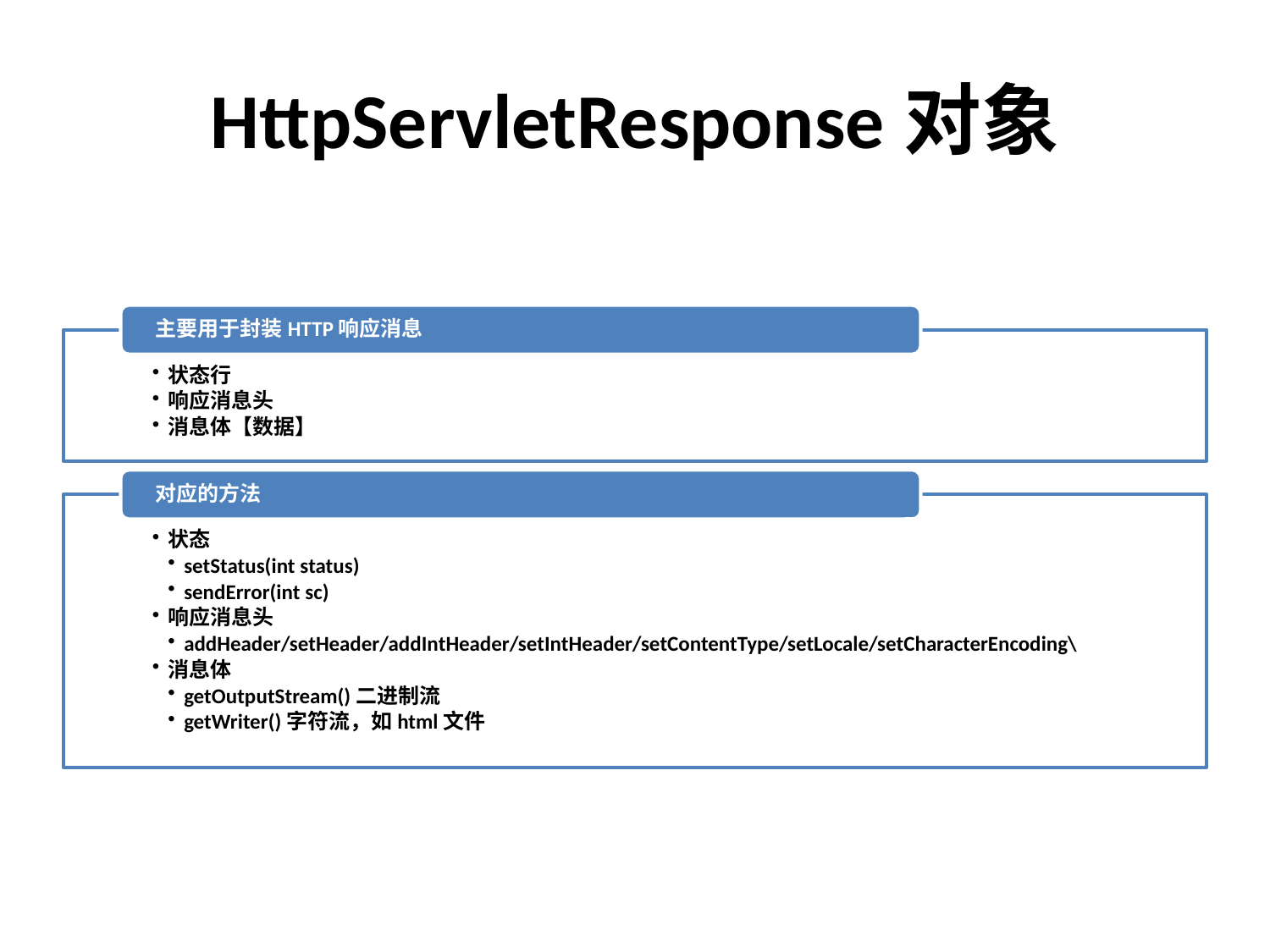

# HttpServletResponse对象
状态行
响应消息头
消息体【数据】
主要用于封装HTTP响应消息
状态
setStatus(int status)
sendError(int sc)
响应消息头
addHeader/setHeader/addIntHeader/setIntHeader/setContentType/setLocale/setCharacterEncoding\
消息体
getOutputStream()二进制流
getWriter()字符流，如html文件
对应的方法